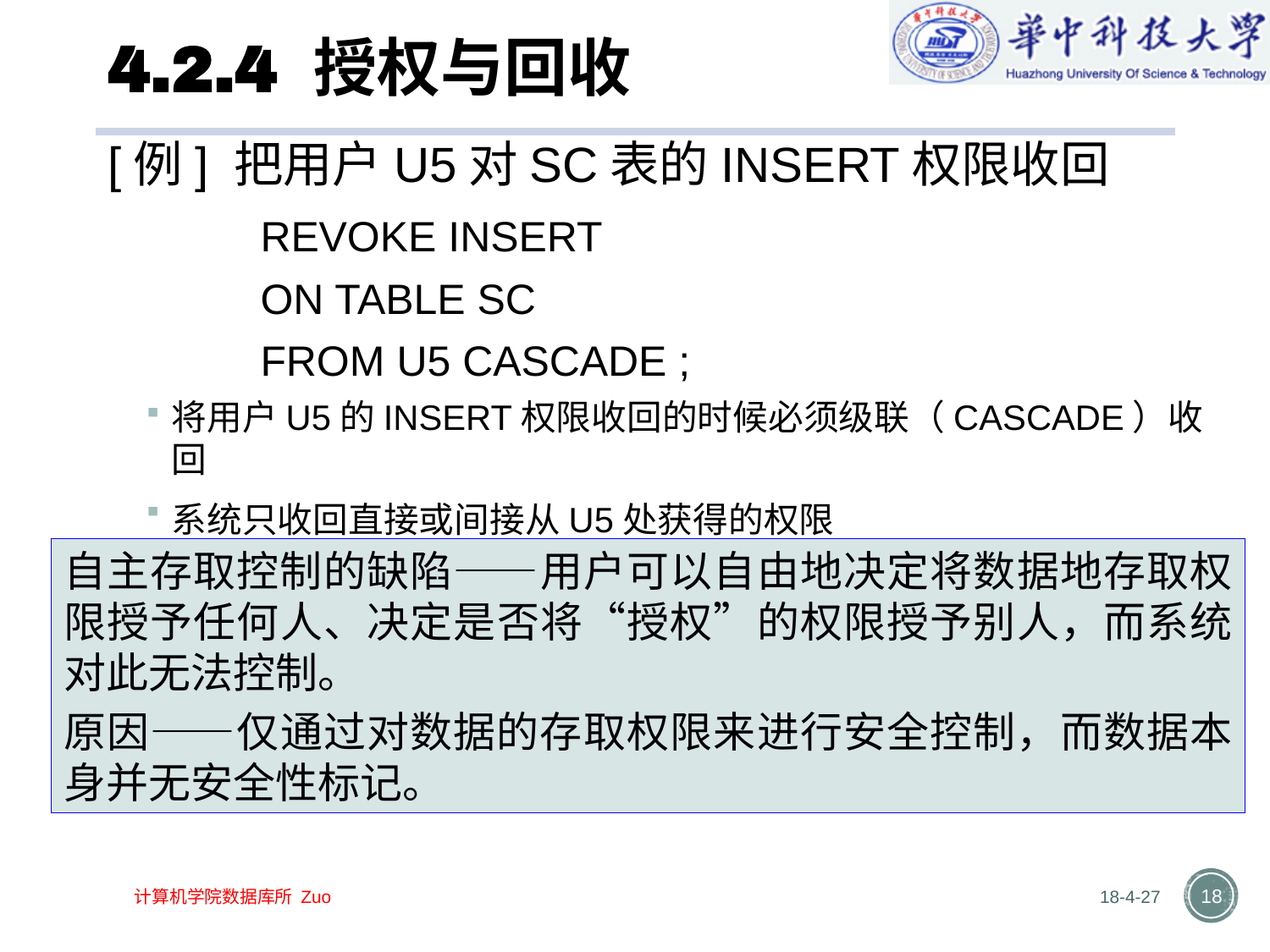

# 4.2.4 授权与回收
[例] 把用户U5对SC表的INSERT权限收回
		REVOKE INSERT
		ON TABLE SC
		FROM U5 CASCADE ;
将用户U5的INSERT权限收回的时候必须级联（CASCADE）收回
系统只收回直接或间接从U5处获得的权限

自主存取控制的缺陷——用户可以自由地决定将数据地存取权限授予任何人、决定是否将“授权”的权限授予别人，而系统对此无法控制。
原因——仅通过对数据的存取权限来进行安全控制，而数据本身并无安全性标记。
18-4-27
18